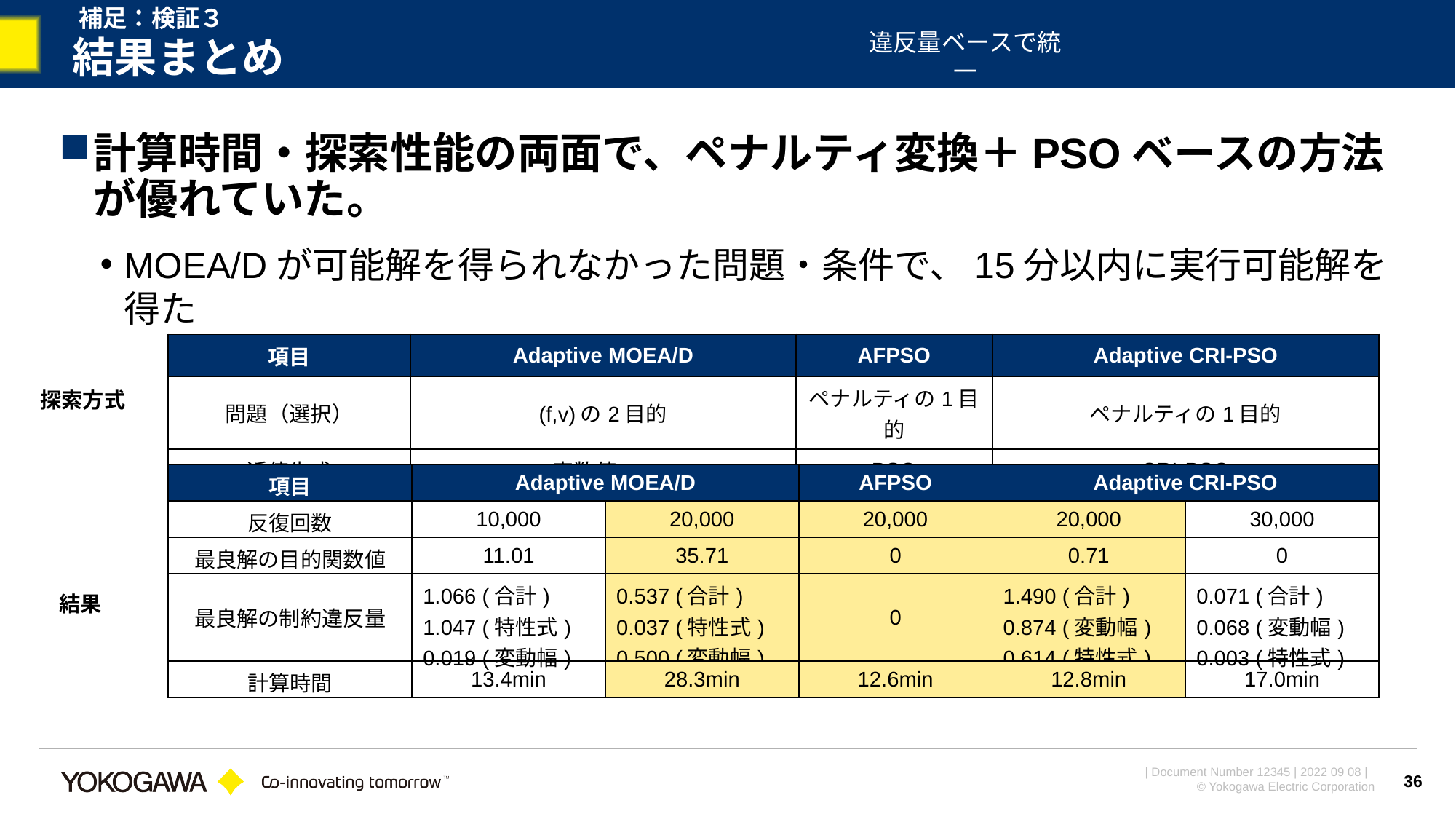

補足：検証３
違反量ベースで統一
# 結果まとめ
計算時間・探索性能の両面で、ペナルティ変換＋PSOベースの方法が優れていた。
MOEA/Dが可能解を得られなかった問題・条件で、15分以内に実行可能解を得た
| 項目 | Adaptive MOEA/D | AFPSO | Adaptive CRI-PSO |
| --- | --- | --- | --- |
| 問題（選択） | (f,v)の2目的 | ペナルティの1目的 | ペナルティの1目的 |
| 近傍生成 | 実数値GA | PSO | CRI-PSO |
探索方式
| 項目 | Adaptive MOEA/D |  | AFPSO | Adaptive CRI-PSO | Adaptive CRI-PSO |
| --- | --- | --- | --- | --- | --- |
| 反復回数 | 10,000 | 20,000 | 20,000 | 20,000 | 30,000 |
| 最良解の目的関数値 | 11.01 | 35.71 | 0 | 0.71 | 0 |
| 最良解の制約違反量 | 1.066 (合計) 1.047 (特性式) 0.019 (変動幅) | 0.537 (合計) 0.037 (特性式) 0.500 (変動幅) | 0 | 1.490 (合計) 0.874 (変動幅) 0.614 (特性式) | 0.071 (合計) 0.068 (変動幅) 0.003 (特性式) |
| 計算時間 | 13.4min | 28.3min | 12.6min | 12.8min | 17.0min |
結果
36